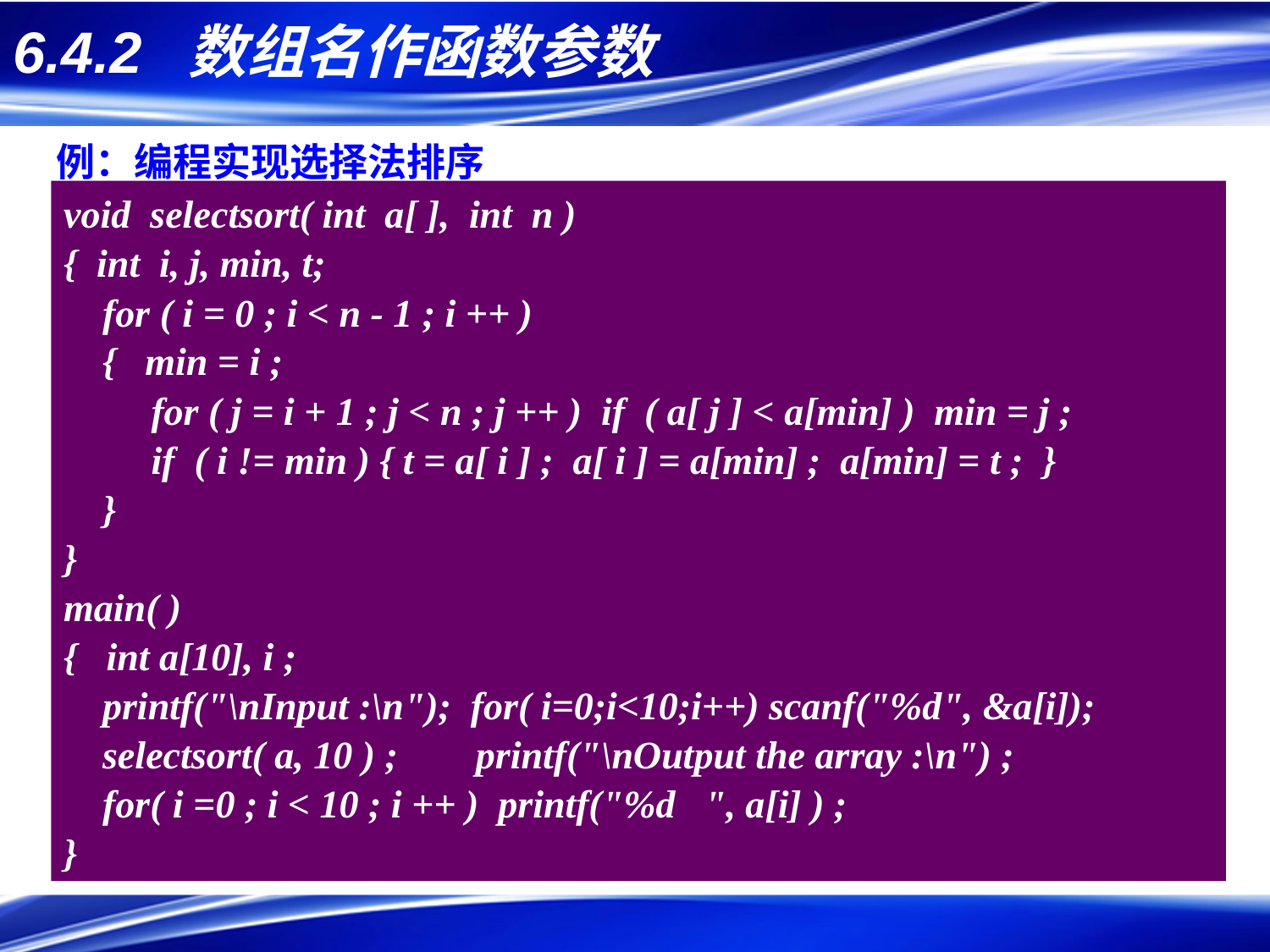

# 6.4.2  数组名作函数参数
例：编程实现选择法排序
void  selectsort( int  a[ ],  int  n )
{  int  i, j, min, t;
    for ( i = 0 ; i < n - 1 ; i ++ )
    {   min = i ;
         for ( j = i + 1 ; j < n ; j ++ )  if  ( a[ j ] < a[min] )  min = j ;
         if  ( i != min ) { t = a[ i ] ;  a[ i ] = a[min] ;  a[min] = t ;  }
    }
}
main( )
{   int a[10], i ;
    printf("\nInput :\n");  for( i=0;i<10;i++) scanf("%d", &a[i]);
    selectsort( a, 10 ) ;        printf("\nOutput the array :\n") ;
    for( i =0 ; i < 10 ; i ++ )  printf("%d   ", a[i] ) ;
}